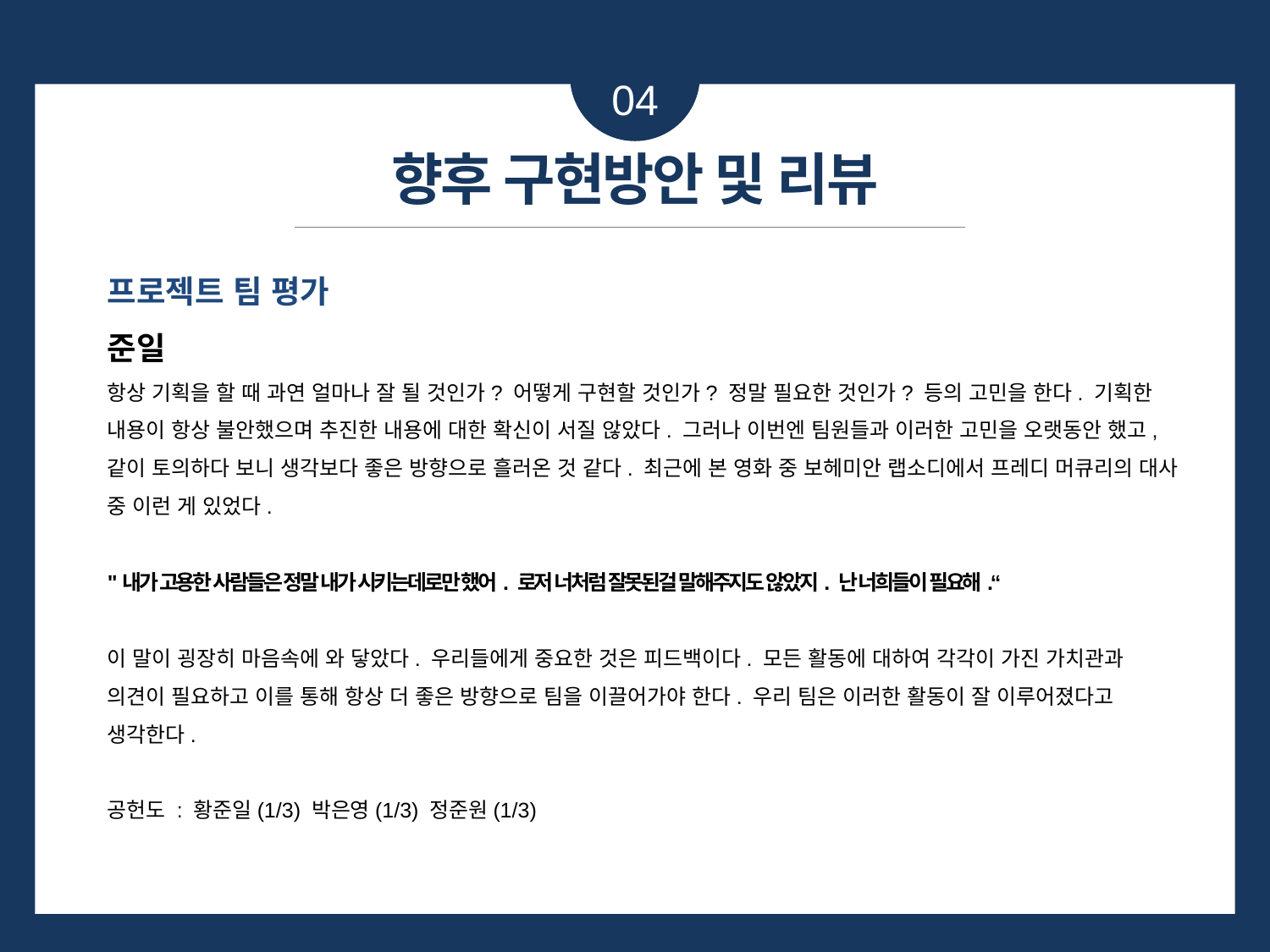

04
향후 구현방안 및 리뷰
프로젝트 팀 평가
준일
항상 기획을 할 때 과연 얼마나 잘 될 것인가? 어떻게 구현할 것인가? 정말 필요한 것인가? 등의 고민을 한다. 기획한 내용이 항상 불안했으며 추진한 내용에 대한 확신이 서질 않았다. 그러나 이번엔 팀원들과 이러한 고민을 오랫동안 했고, 같이 토의하다 보니 생각보다 좋은 방향으로 흘러온 것 같다. 최근에 본 영화 중 보헤미안 랩소디에서 프레디 머큐리의 대사 중 이런 게 있었다.
"내가 고용한 사람들은 정말 내가 시키는데로만 했어. 로저 너처럼 잘못된걸 말해주지도 않았지. 난 너희들이 필요해.“
이 말이 굉장히 마음속에 와 닿았다. 우리들에게 중요한 것은 피드백이다. 모든 활동에 대하여 각각이 가진 가치관과 의견이 필요하고 이를 통해 항상 더 좋은 방향으로 팀을 이끌어가야 한다. 우리 팀은 이러한 활동이 잘 이루어졌다고 생각한다.

공헌도 : 황준일(1/3) 박은영(1/3) 정준원(1/3)